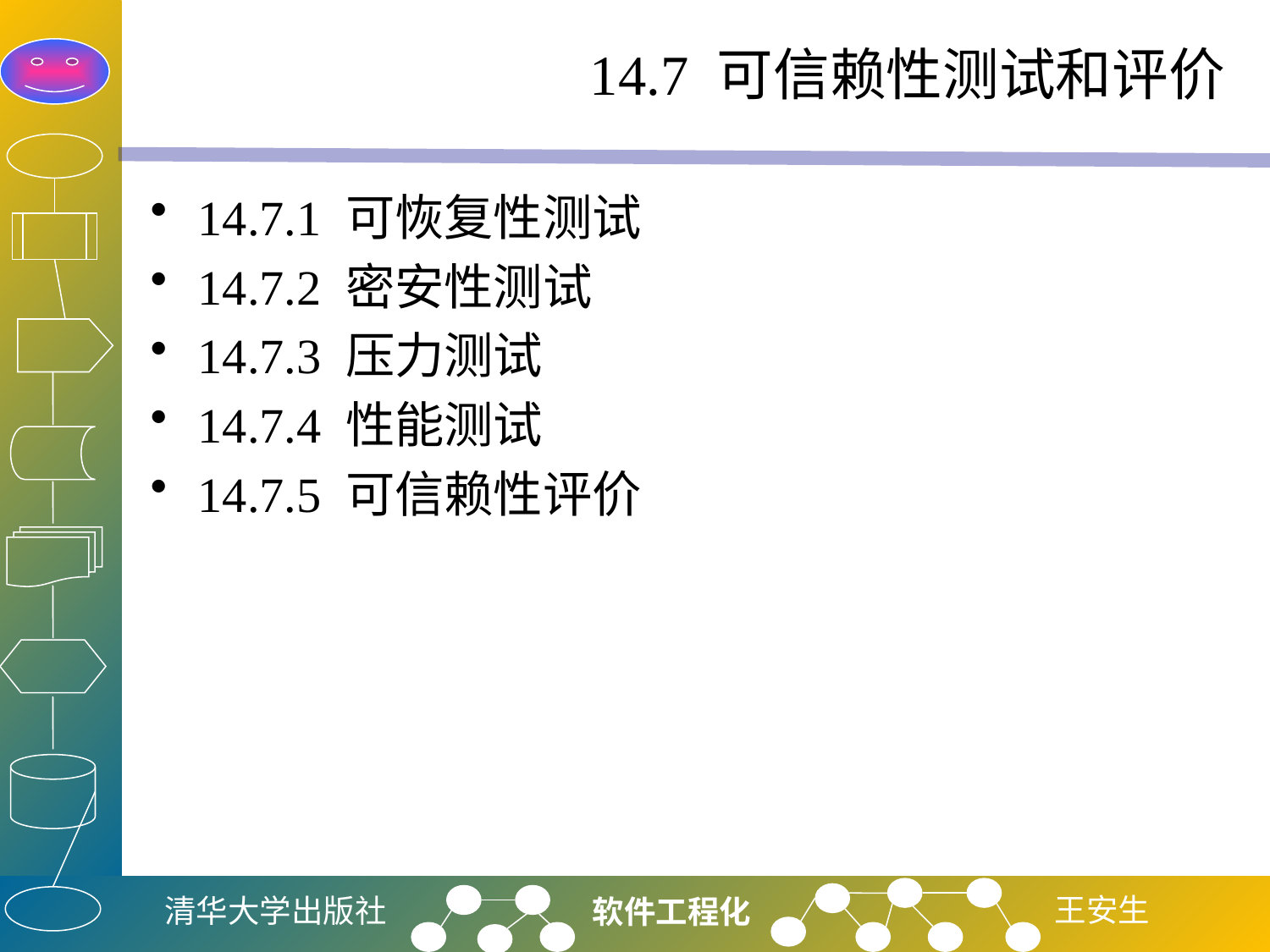

# 14.7 可信赖性测试和评价
14.7.1 可恢复性测试
14.7.2 密安性测试
14.7.3 压力测试
14.7.4 性能测试
14.7.5 可信赖性评价